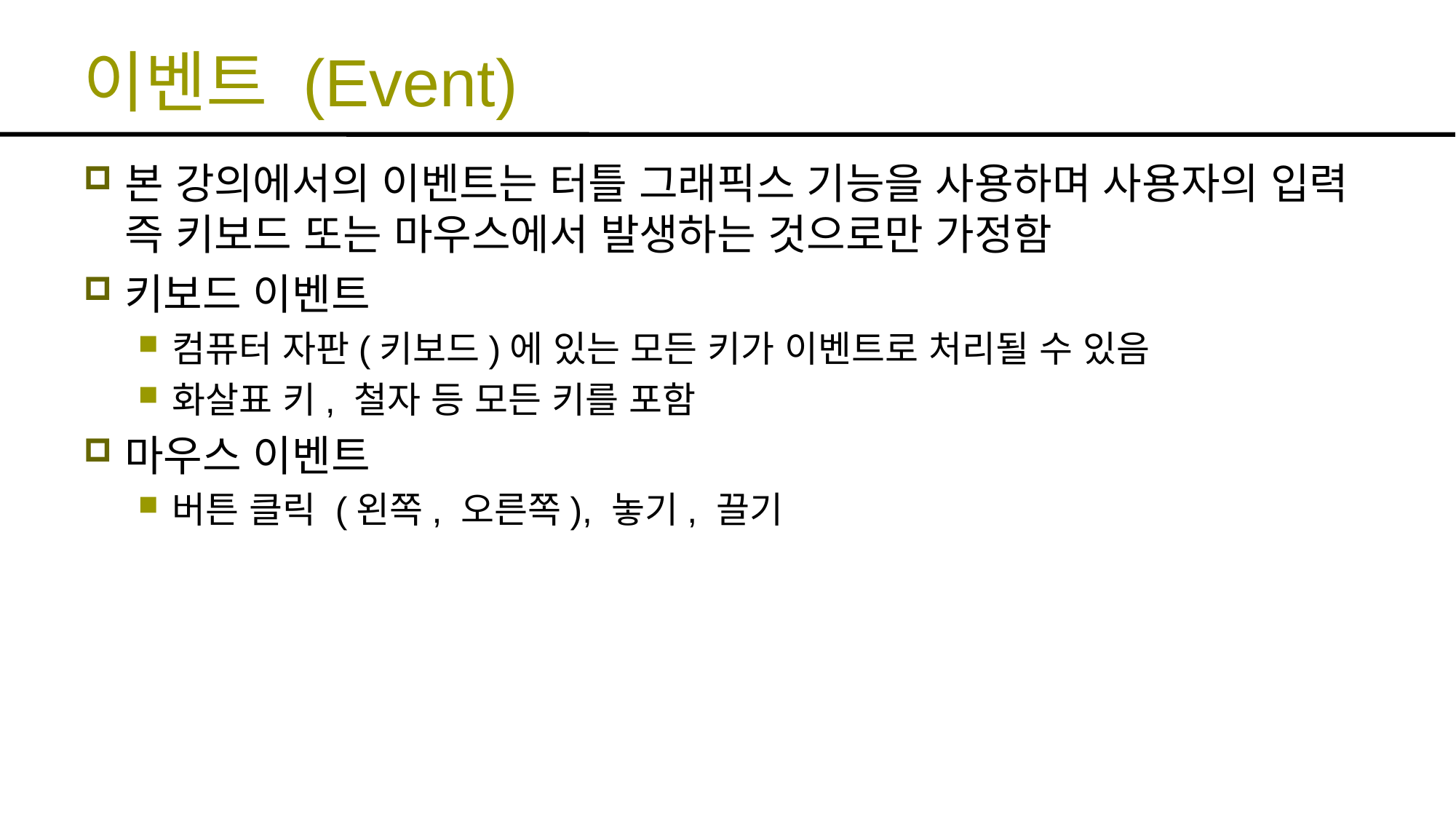

# 이벤트 (Event)
본 강의에서의 이벤트는 터틀 그래픽스 기능을 사용하며 사용자의 입력 즉 키보드 또는 마우스에서 발생하는 것으로만 가정함
키보드 이벤트
컴퓨터 자판(키보드)에 있는 모든 키가 이벤트로 처리될 수 있음
화살표 키, 철자 등 모든 키를 포함
마우스 이벤트
버튼 클릭 (왼쪽, 오른쪽), 놓기, 끌기